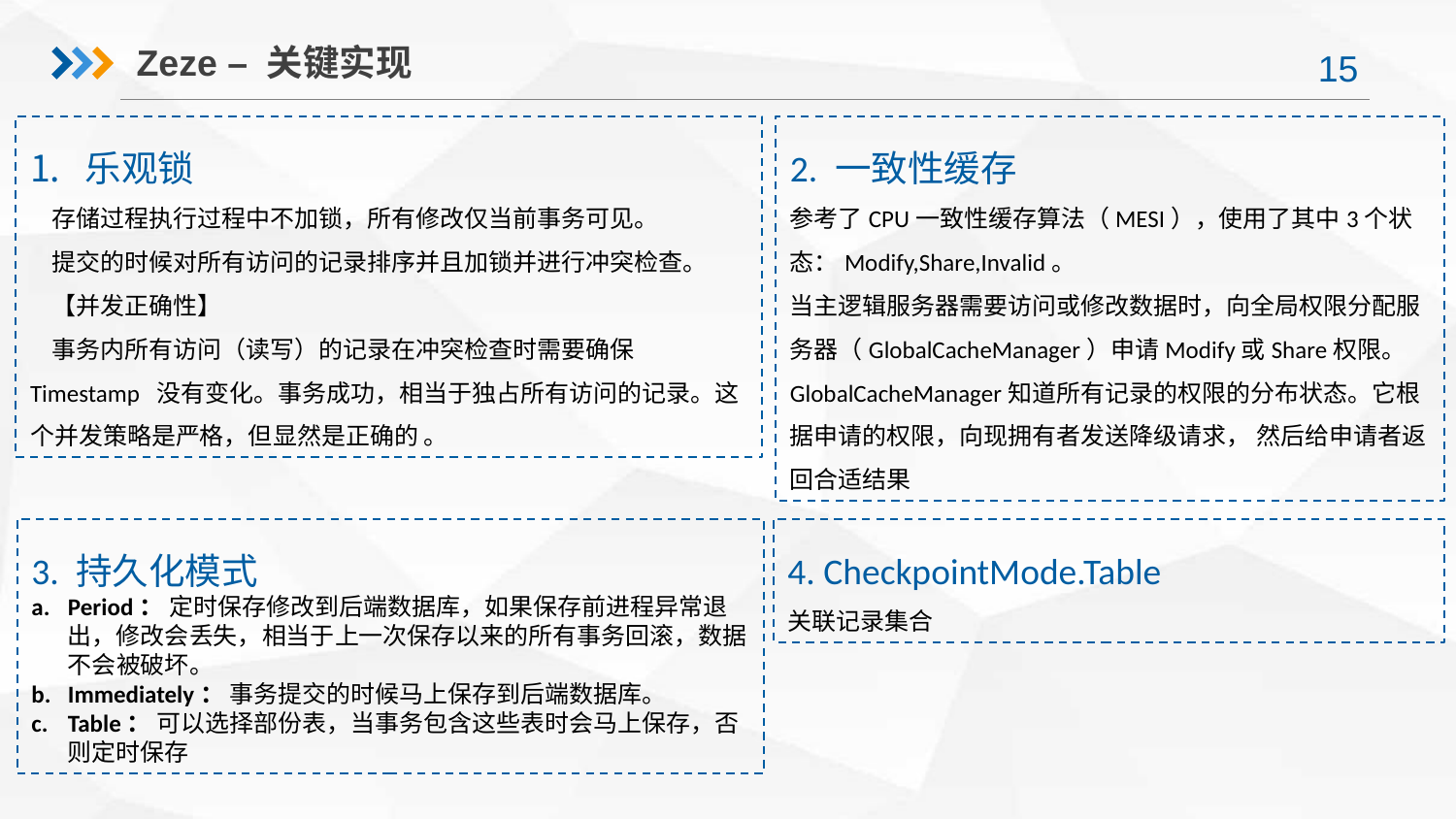

Zeze – 关键实现
乐观锁
   存储过程执行过程中不加锁，所有修改仅当前事务可见。
   提交的时候对所有访问的记录排序并且加锁并进行冲突检查。
   【并发正确性】
   事务内所有访问（读写）的记录在冲突检查时需要确保Timestamp  没有变化。事务成功，相当于独占所有访问的记录。这个并发策略是严格，但显然是正确的 。
2. 一致性缓存
参考了CPU一致性缓存算法（MESI），使用了其中3个状态：Modify,Share,Invalid。
当主逻辑服务器需要访问或修改数据时，向全局权限分配服务器（GlobalCacheManager）申请Modify或Share权限。
GlobalCacheManager知道所有记录的权限的分布状态。它根据申请的权限，向现拥有者发送降级请求， 然后给申请者返回合适结果
4. CheckpointMode.Table
关联记录集合
3. 持久化模式
Period： 定时保存修改到后端数据库，如果保存前进程异常退出，修改会丢失，相当于上一次保存以来的所有事务回滚，数据不会被破坏。
Immediately： 事务提交的时候马上保存到后端数据库。
Table： 可以选择部份表，当事务包含这些表时会马上保存，否则定时保存